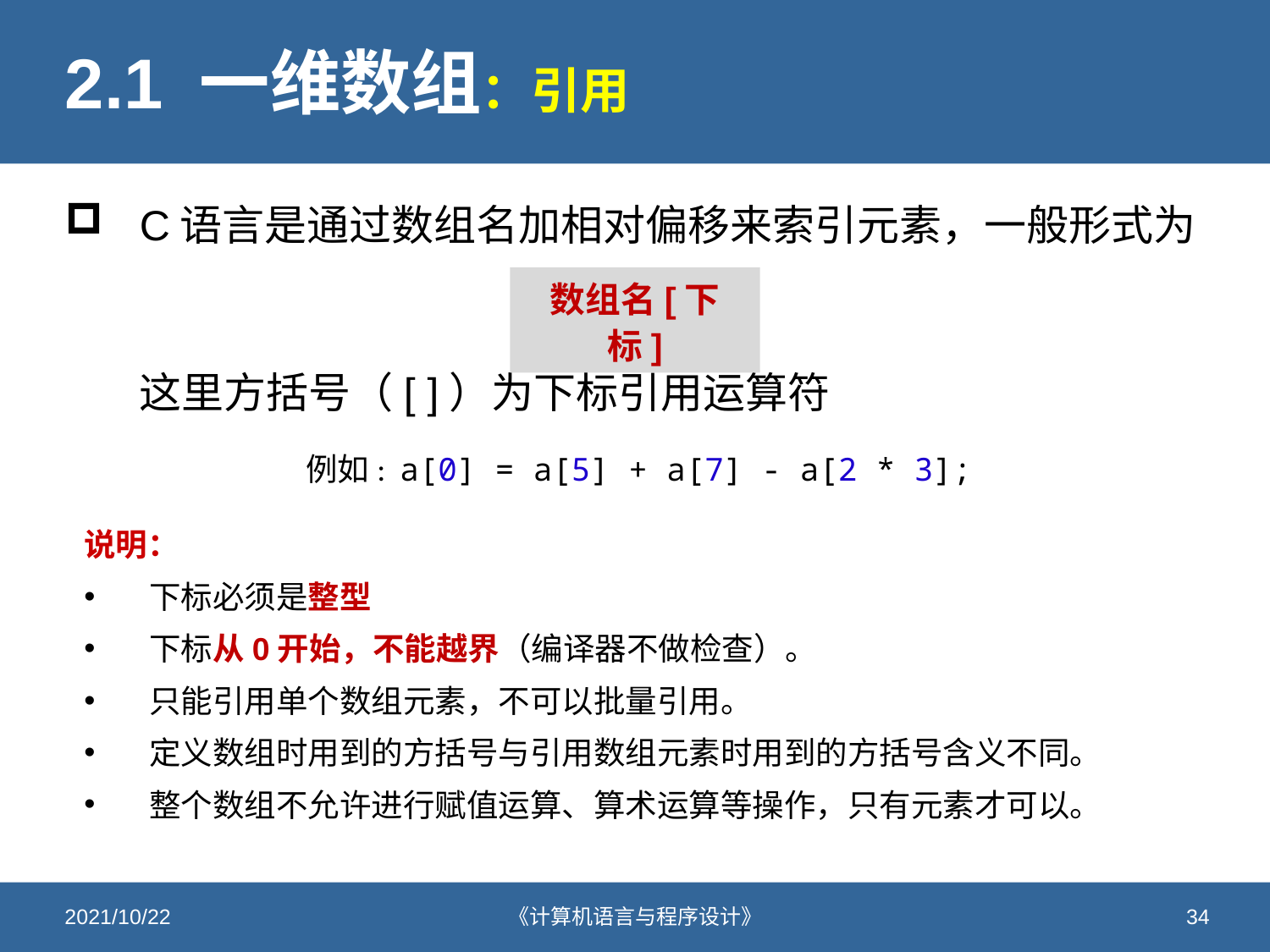

# 2.1 一维数组：引用
C语言是通过数组名加相对偏移来索引元素，一般形式为
这里方括号（[ ]）为下标引用运算符

数组名[下标]
例如:  a[0] = a[5] + a[7] - a[2 * 3];
说明：
下标必须是整型
下标从0开始，不能越界（编译器不做检查）。
只能引用单个数组元素，不可以批量引用。
定义数组时用到的方括号与引用数组元素时用到的方括号含义不同。
整个数组不允许进行赋值运算、算术运算等操作，只有元素才可以。
2021/10/22
《计算机语言与程序设计》
34